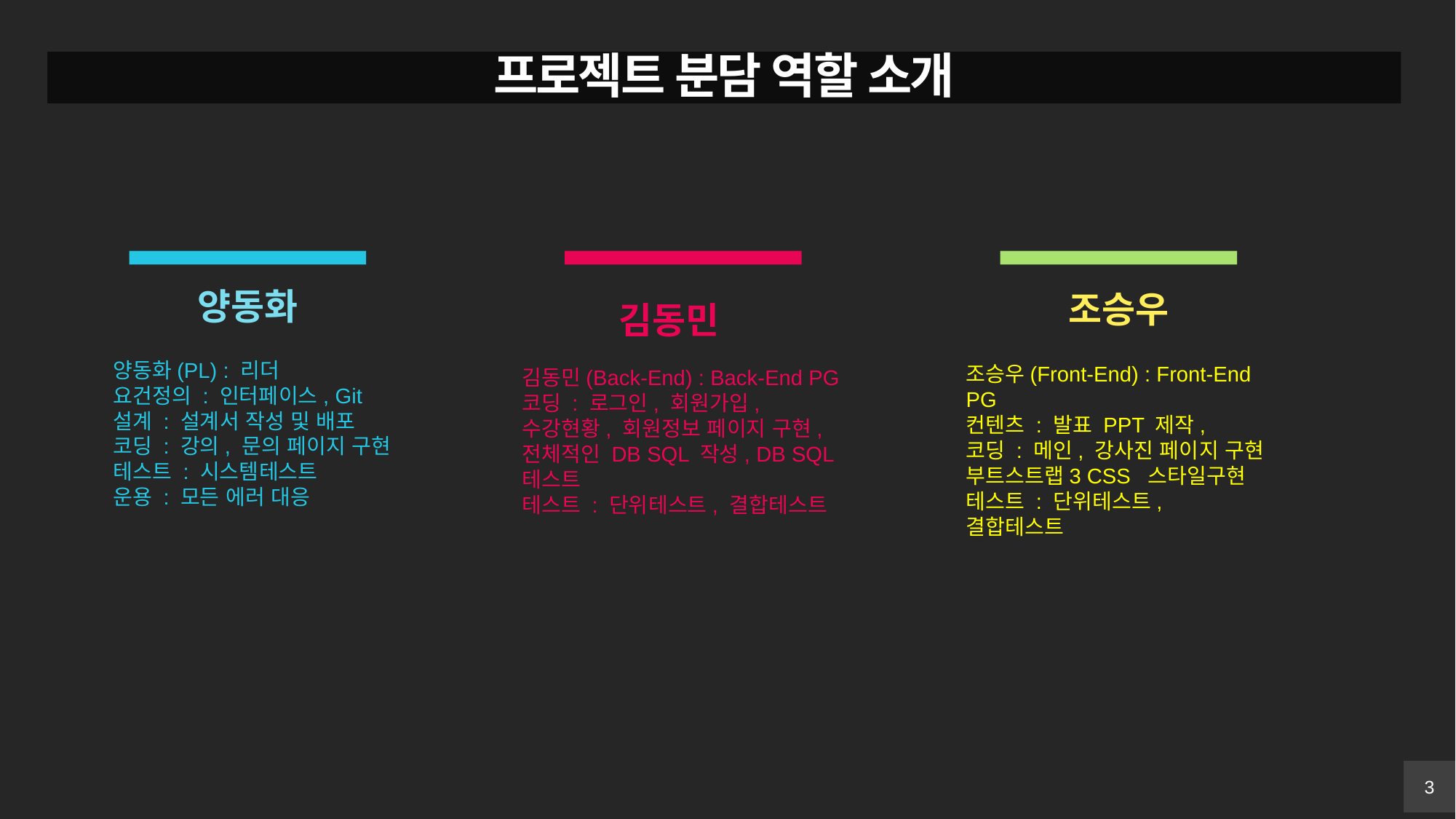

# 프로젝트 분담 역할 소개

양동화
김동민
조승우
양동화(PL) : 리더
요건정의 : 인터페이스, Git
설계 : 설계서 작성 및 배포
코딩 : 강의, 문의 페이지 구현
테스트 : 시스템테스트
운용 : 모든 에러 대응
조승우(Front-End) : Front-End PG
컨텐츠 : 발표 PPT 제작,
코딩 : 메인, 강사진 페이지 구현
부트스트랩3 CSS  스타일구현
테스트 : 단위테스트, 결합테스트
김동민(Back-End) : Back-End PG
코딩 : 로그인, 회원가입, 수강현황, 회원정보 페이지 구현, 전체적인 DB SQL 작성, DB SQL 테스트
테스트 : 단위테스트, 결합테스트
3